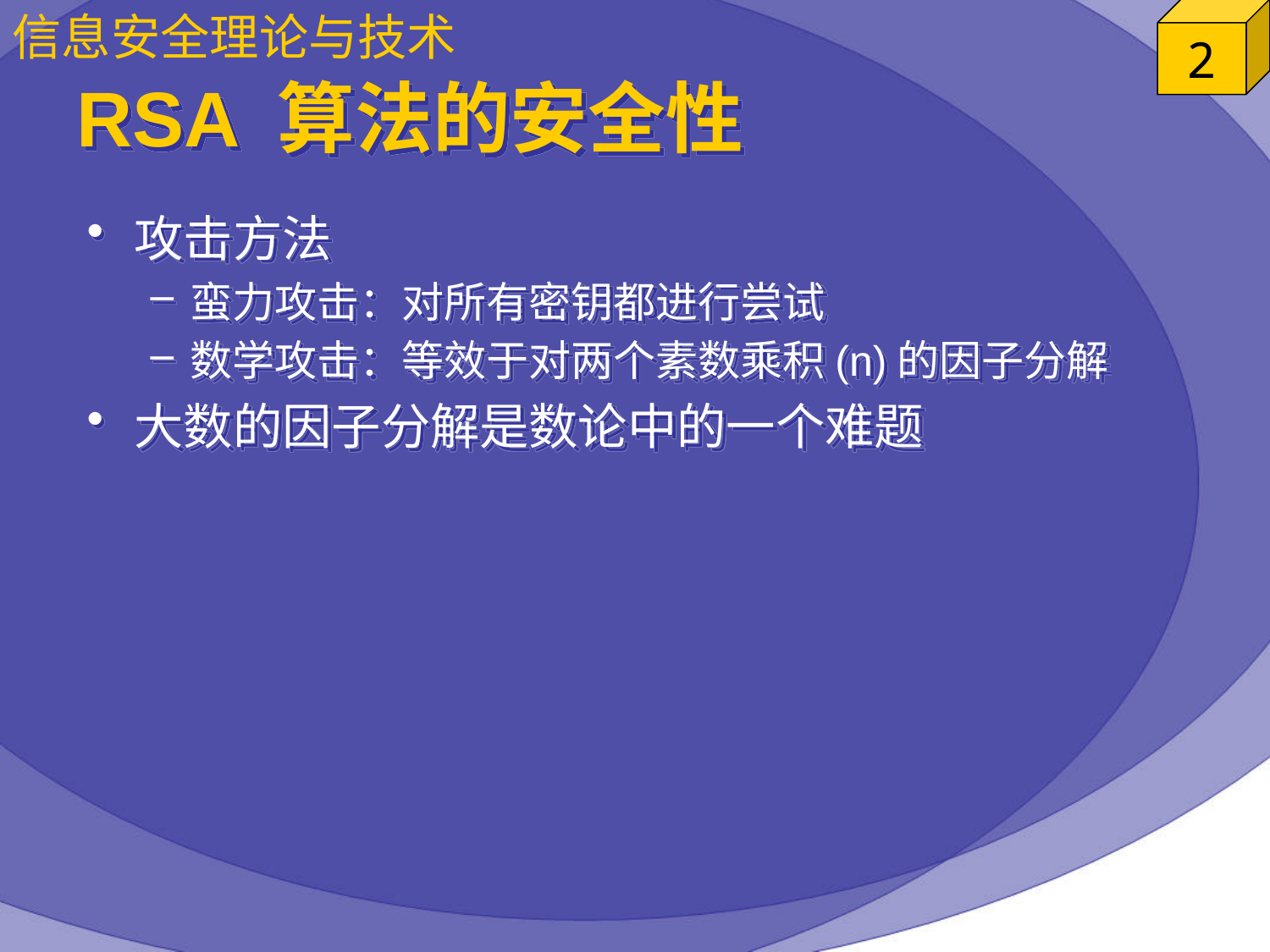

# RSA 算法的安全性
攻击方法
蛮力攻击：对所有密钥都进行尝试
数学攻击：等效于对两个素数乘积(n)的因子分解
大数的因子分解是数论中的一个难题